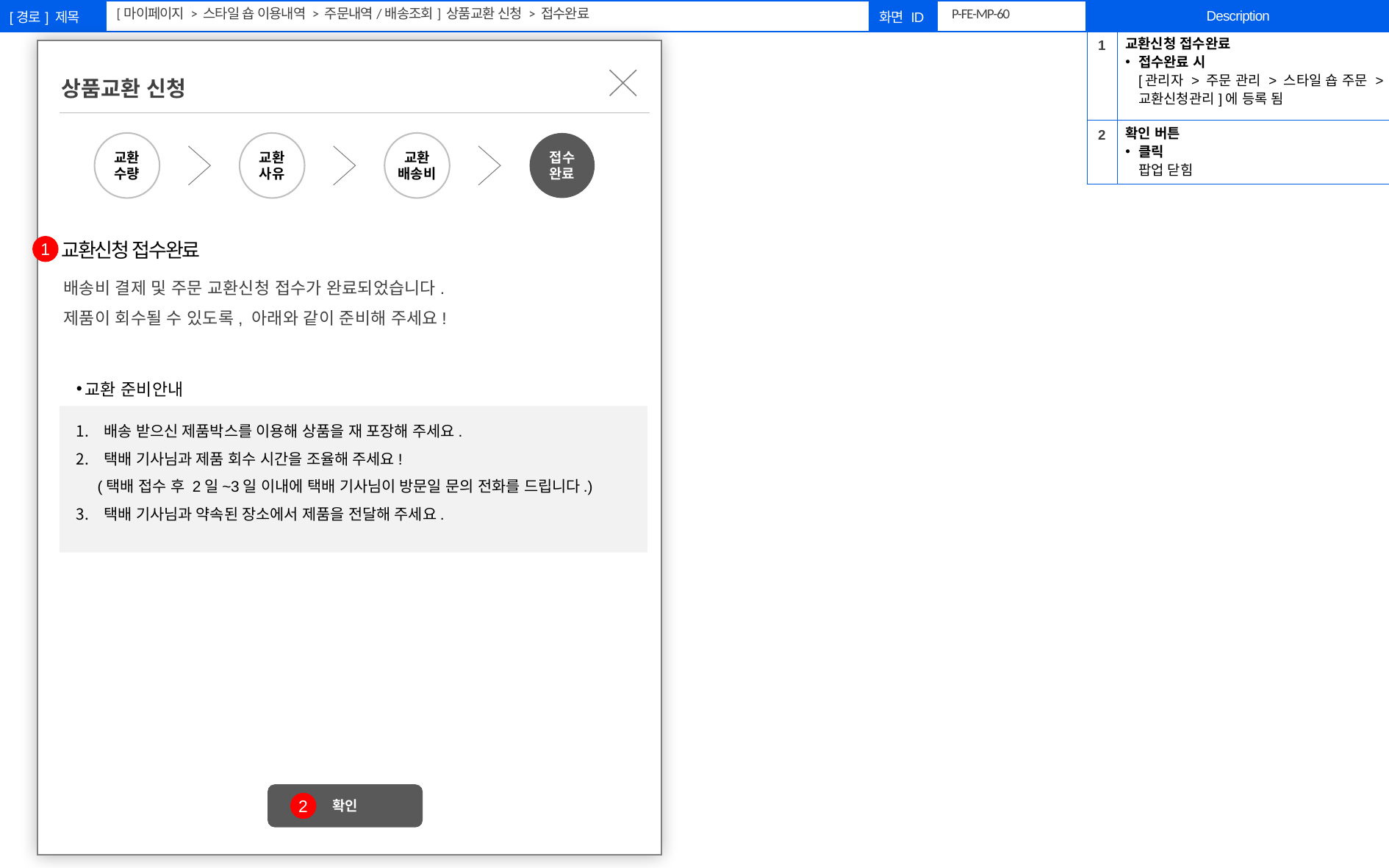

[마이페이지 > 스타일 숍 이용내역 > 주문내역/배송조회] 상품교환 신청 > 접수완료
# P-FE-MP-60
| 1 | 교환신청 접수완료 접수완료 시 [관리자 > 주문 관리 > 스타일 숍 주문 > 교환신청관리]에 등록 됨 |
| --- | --- |
| 2 | 확인 버튼 클릭 팝업 닫힘 |

상품교환 신청

교환
수량
교환
사유
교환
배송비
접수
완료

1
교환신청 접수완료
배송비 결제 및 주문 교환신청 접수가 완료되었습니다.
제품이 회수될 수 있도록, 아래와 같이 준비해 주세요!
교환 준비안내

배송 받으신 제품박스를 이용해 상품을 재 포장해 주세요.
택배 기사님과 제품 회수 시간을 조율해 주세요!
     (택배 접수 후 2일~3일 이내에 택배 기사님이 방문일 문의 전화를 드립니다.)
택배 기사님과 약속된 장소에서 제품을 전달해 주세요.
확인
2